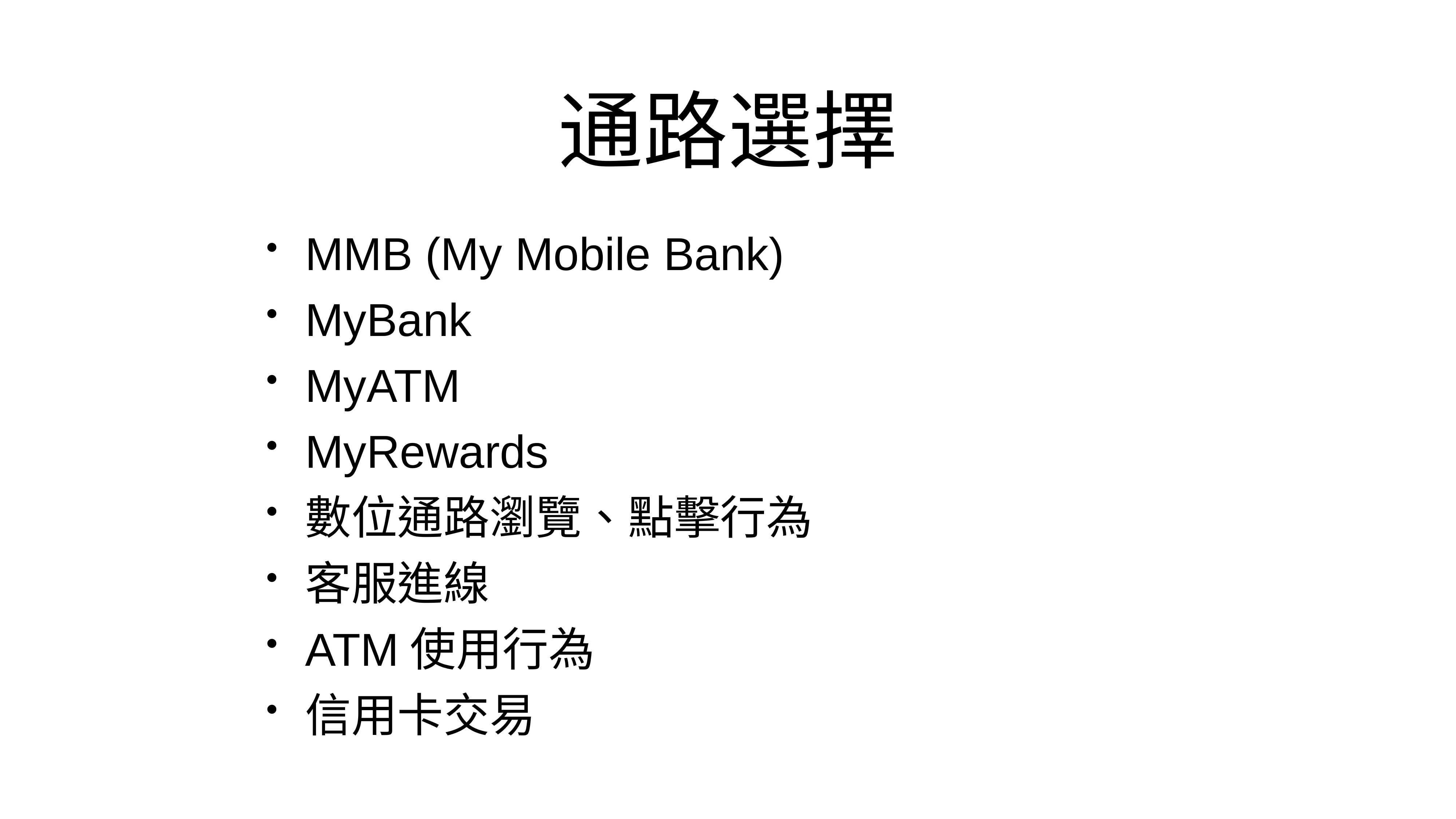

# 通路選擇
MMB (My Mobile Bank)
MyBank
MyATM
MyRewards
數位通路瀏覽、點擊行為
客服進線
ATM使用行為
信用卡交易